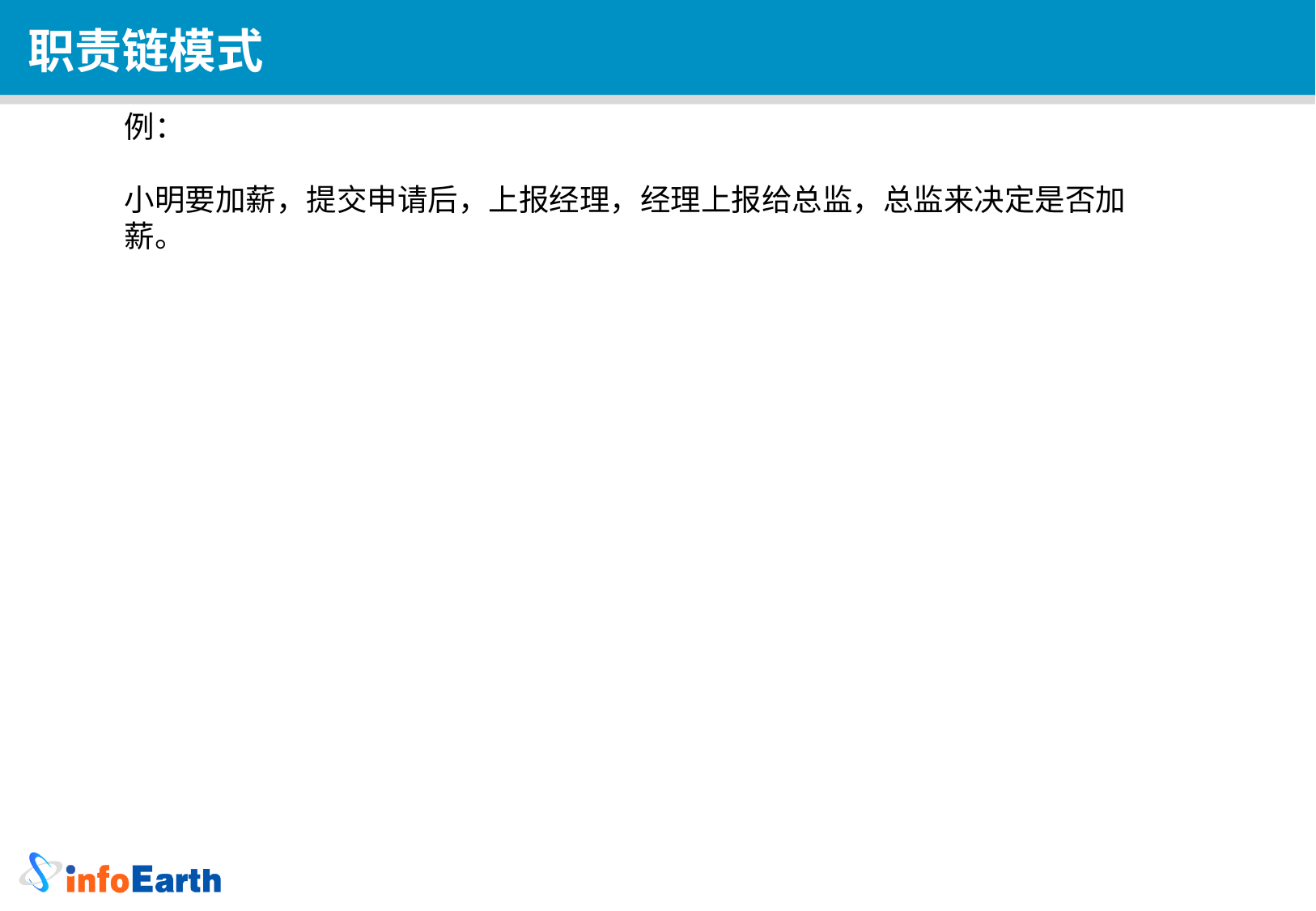

职责链模式
例：

小明要加薪，提交申请后，上报经理，经理上报给总监，总监来决定是否加薪。